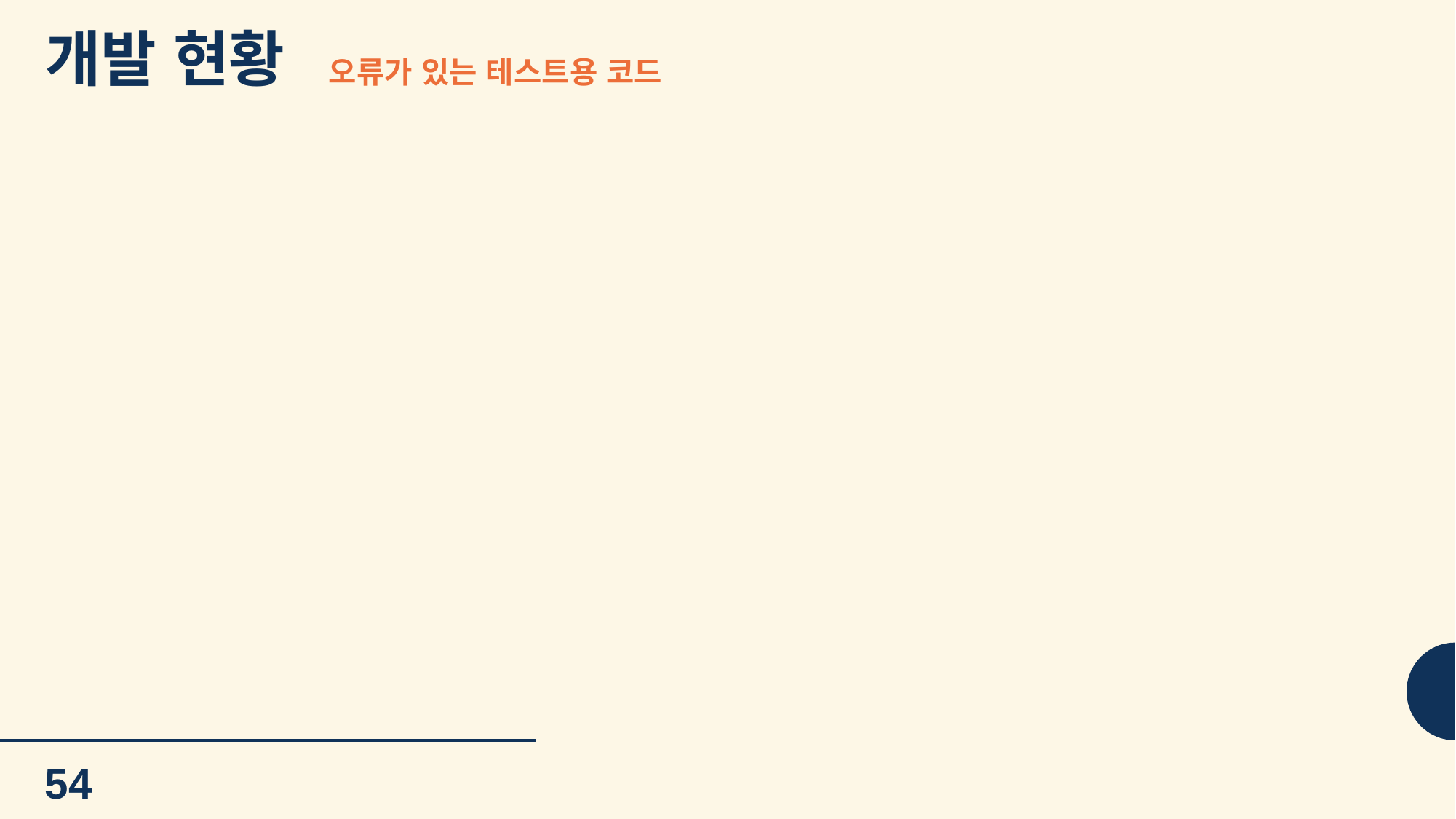

개발 현황
오류가 있는 테스트용 코드
54